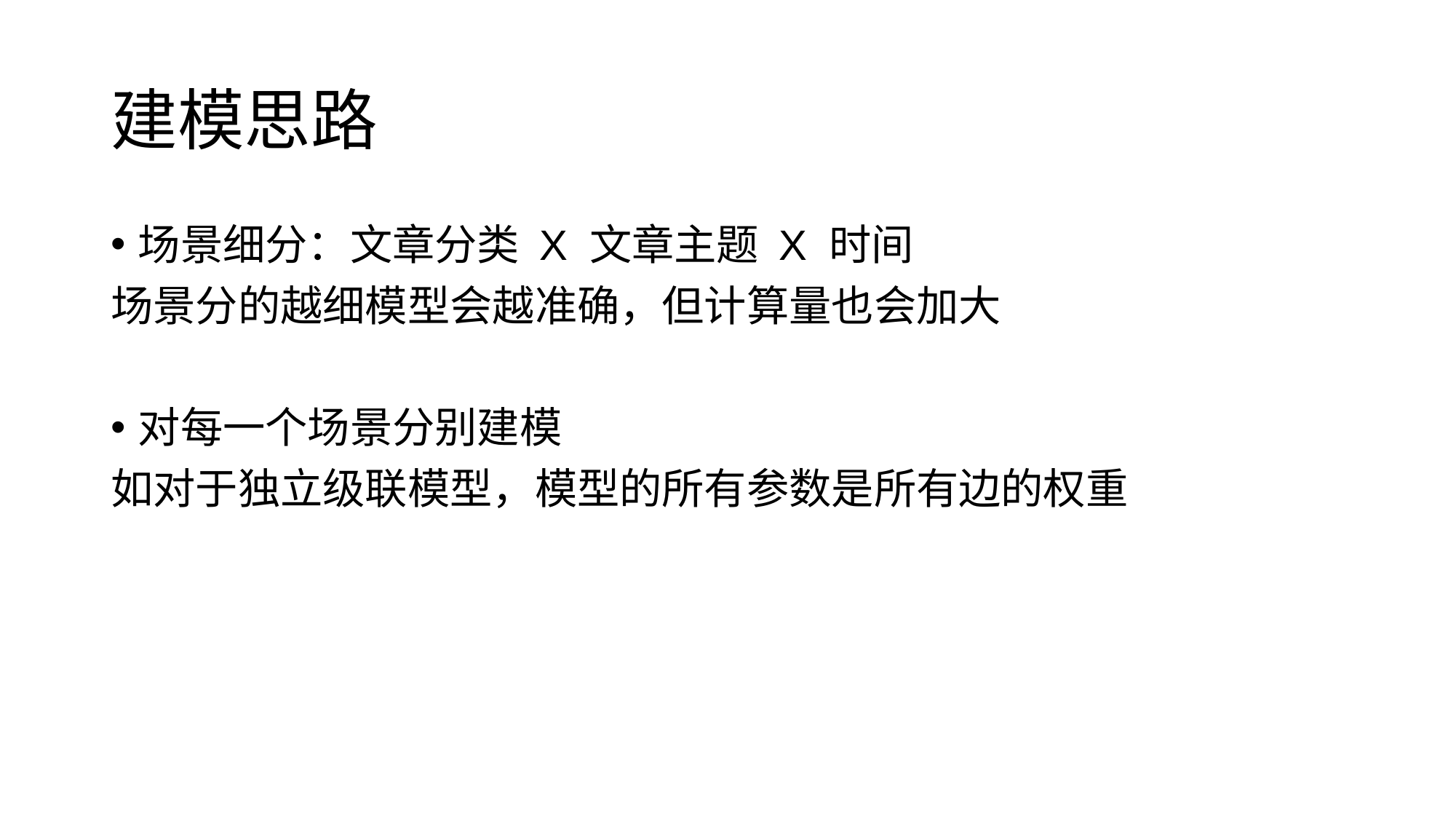

# 建模思路
场景细分：文章分类 X 文章主题 X 时间
场景分的越细模型会越准确，但计算量也会加大

对每一个场景分别建模
如对于独立级联模型，模型的所有参数是所有边的权重